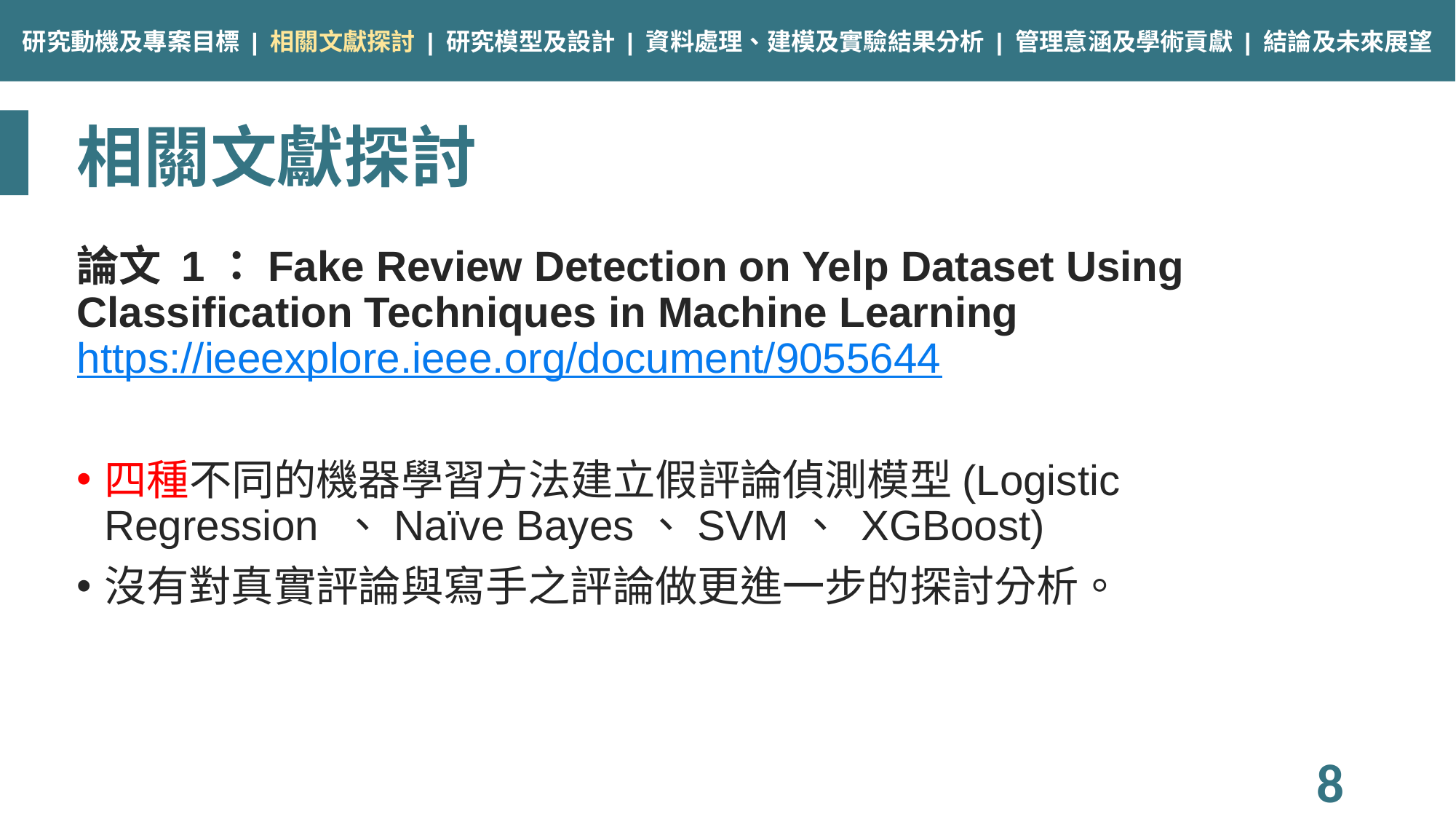

研究動機及專案目標 | 相關文獻探討 | 研究模型及設計 | 資料處理、建模及實驗結果分析 | 管理意涵及學術貢獻 | 結論及未來展望
文獻探討
# 相關文獻探討
論文 1：Fake Review Detection on Yelp Dataset Using Classification Techniques in Machine Learning https://ieeexplore.ieee.org/document/9055644

四種不同的機器學習方法建立假評論偵測模型(Logistic Regression 、Naïve Bayes、SVM、 XGBoost)
沒有對真實評論與寫手之評論做更進一步的探討分析。
8